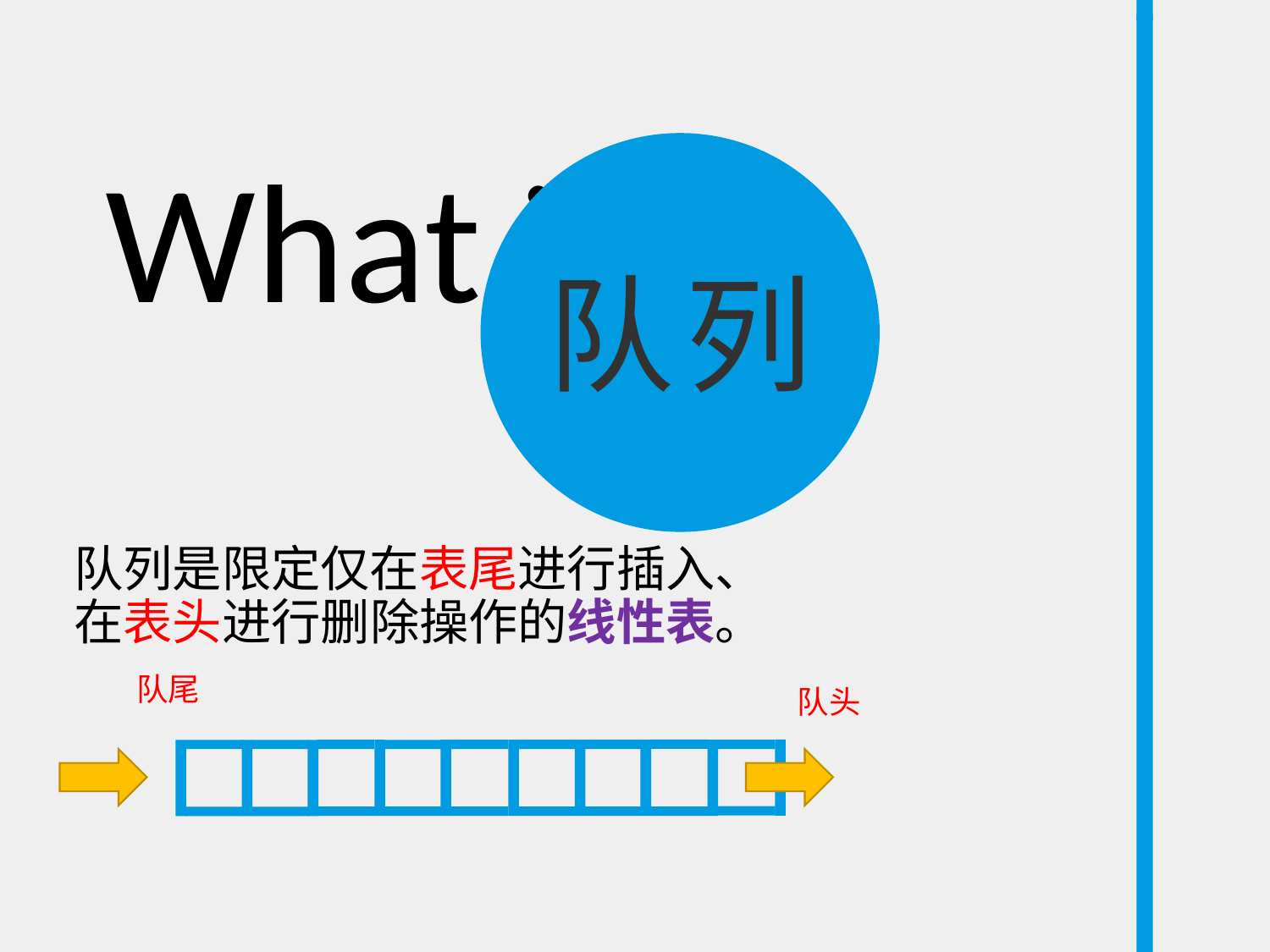

What is

队列

队列是限定仅在表尾进行插入、
在表头进行删除操作的线性表。
队尾
队头